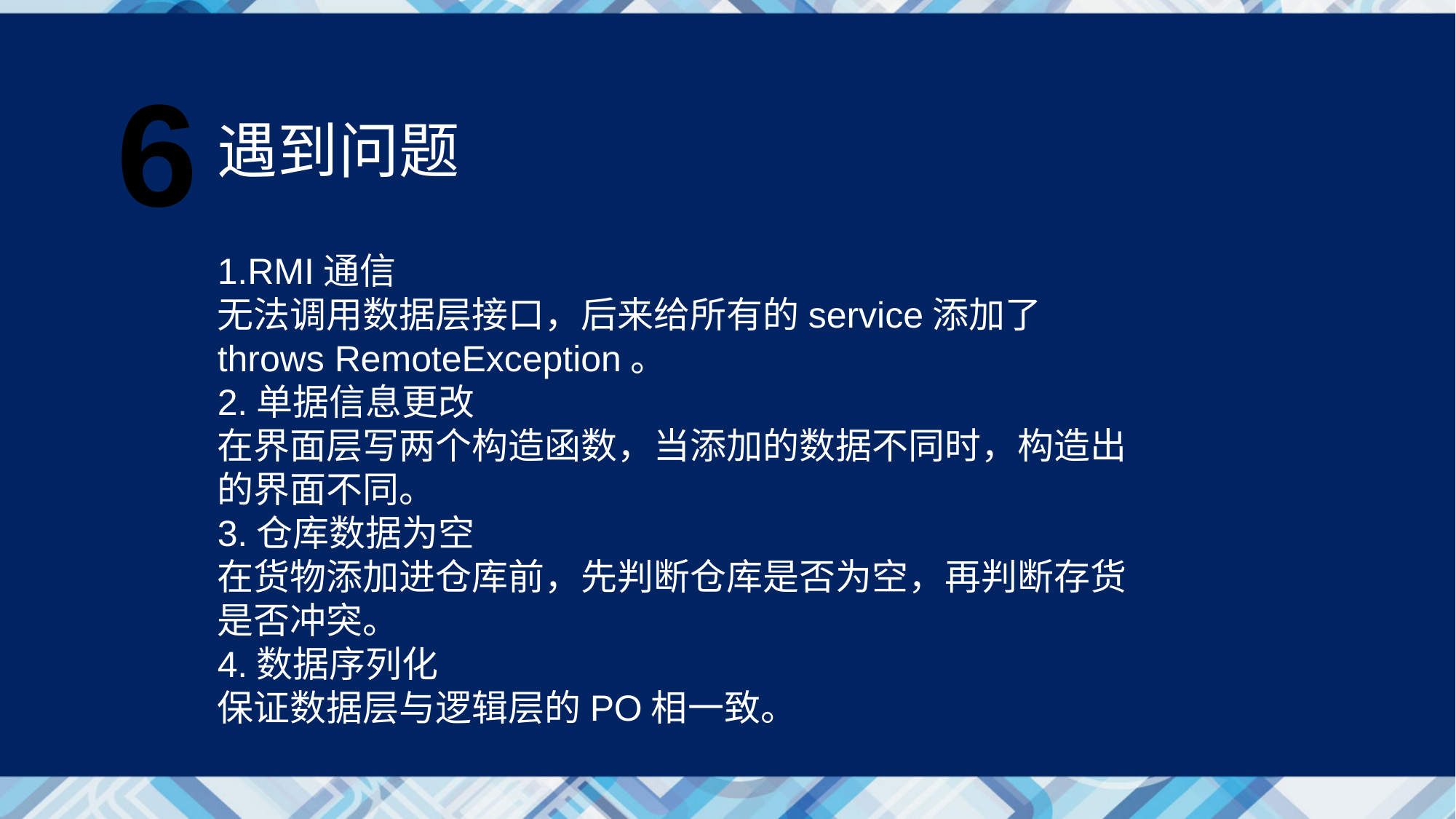

6
遇到问题
1.RMI通信
无法调用数据层接口，后来给所有的service添加了throws RemoteException。
2.单据信息更改
在界面层写两个构造函数，当添加的数据不同时，构造出的界面不同。
3.仓库数据为空
在货物添加进仓库前，先判断仓库是否为空，再判断存货是否冲突。
4.数据序列化
保证数据层与逻辑层的PO相一致。